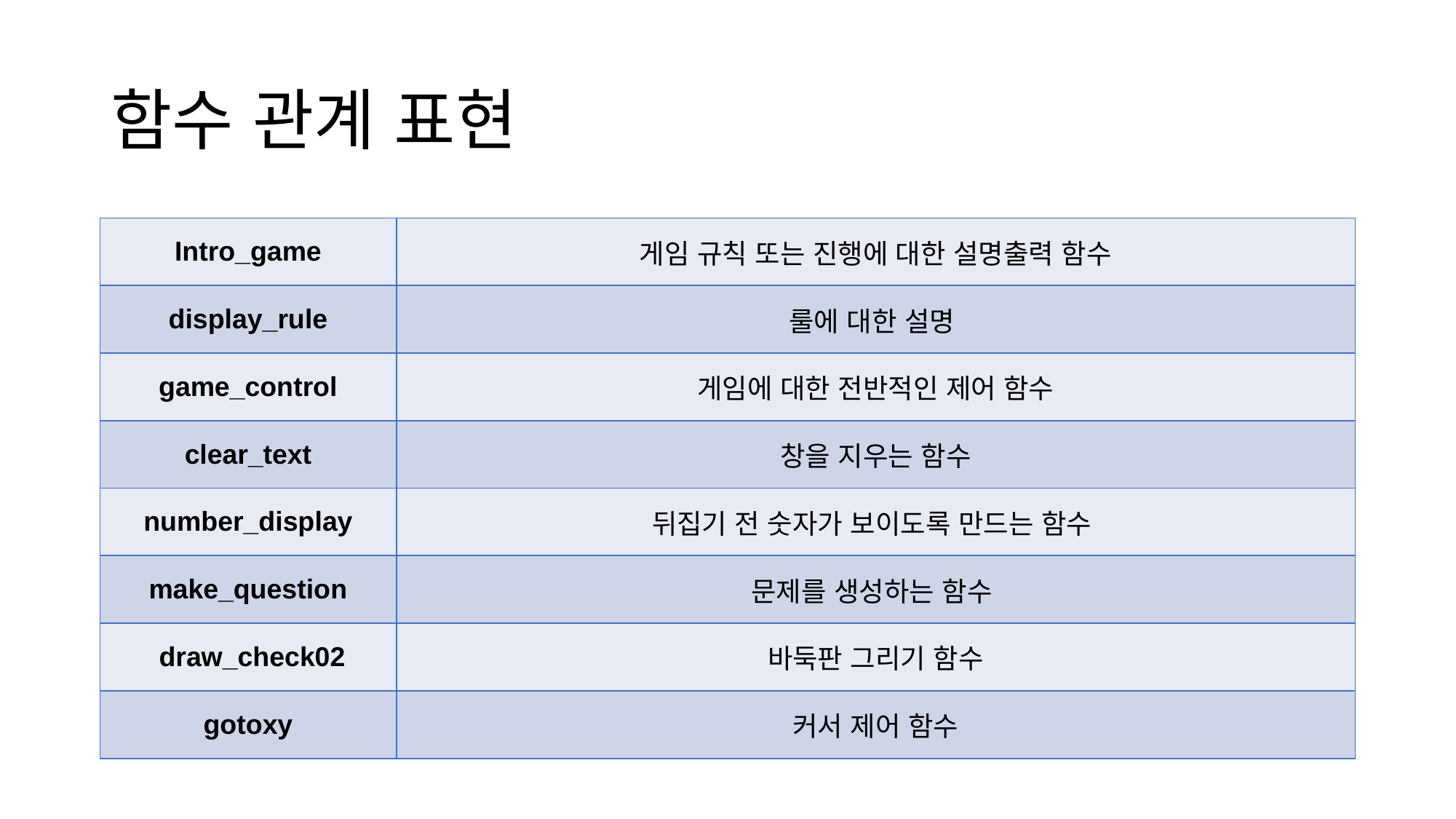

# 함수 관계 표현
| Intro\_game | 게임 규칙 또는 진행에 대한 설명출력 함수 |
| --- | --- |
| display\_rule | 룰에 대한 설명 |
| game\_control | 게임에 대한 전반적인 제어 함수 |
| clear\_text | 창을 지우는 함수 |
| number\_display | 뒤집기 전 숫자가 보이도록 만드는 함수 |
| make\_question | 문제를 생성하는 함수 |
| draw\_check02 | 바둑판 그리기 함수 |
| gotoxy | 커서 제어 함수 |